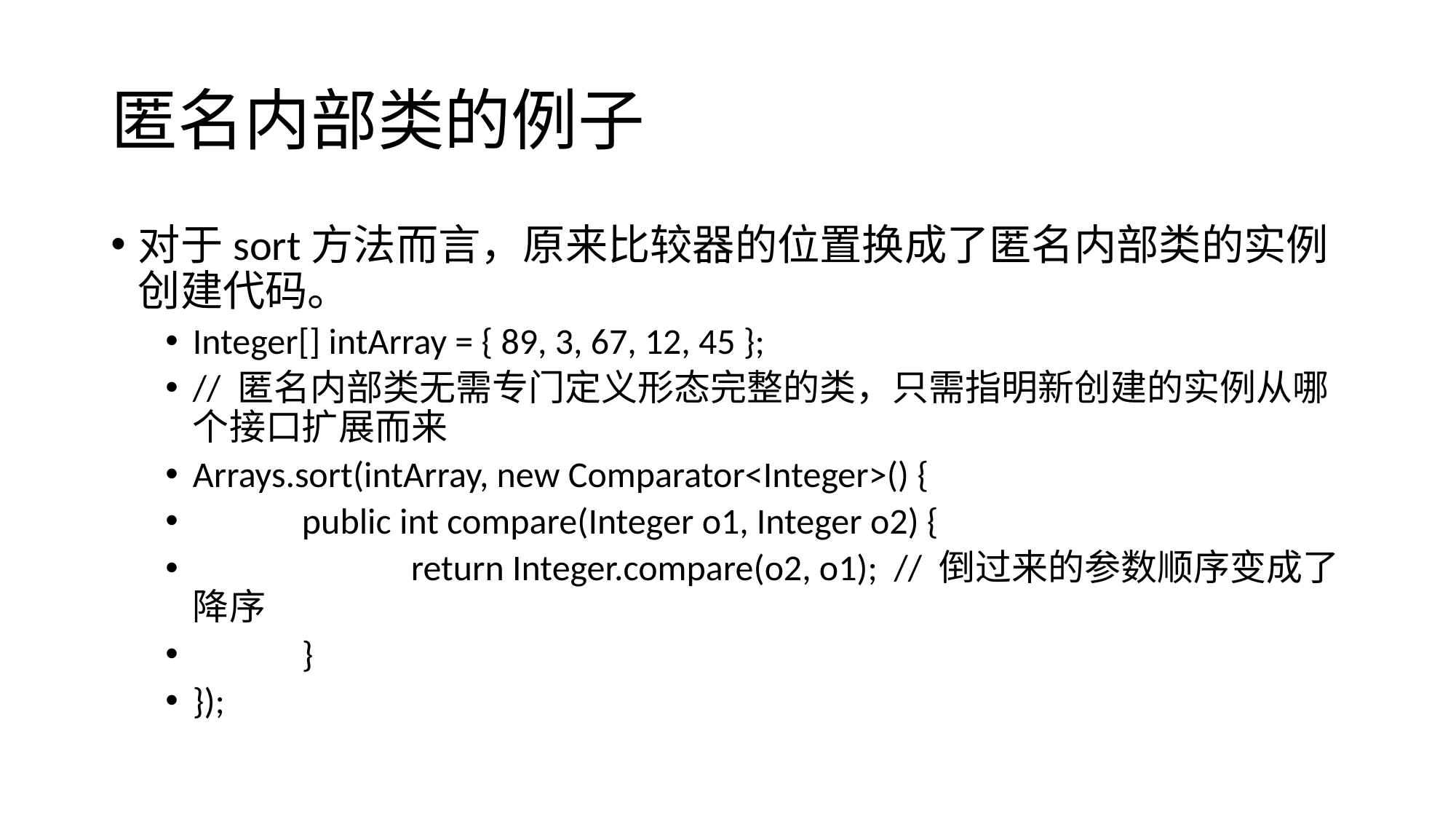

# 匿名内部类的例子
对于sort方法而言，原来比较器的位置换成了匿名内部类的实例创建代码。
Integer[] intArray = { 89, 3, 67, 12, 45 };
// 匿名内部类无需专门定义形态完整的类，只需指明新创建的实例从哪个接口扩展而来
Arrays.sort(intArray, new Comparator<Integer>() {
	public int compare(Integer o1, Integer o2) {
		return Integer.compare(o2, o1);  // 倒过来的参数顺序变成了降序
	}
});